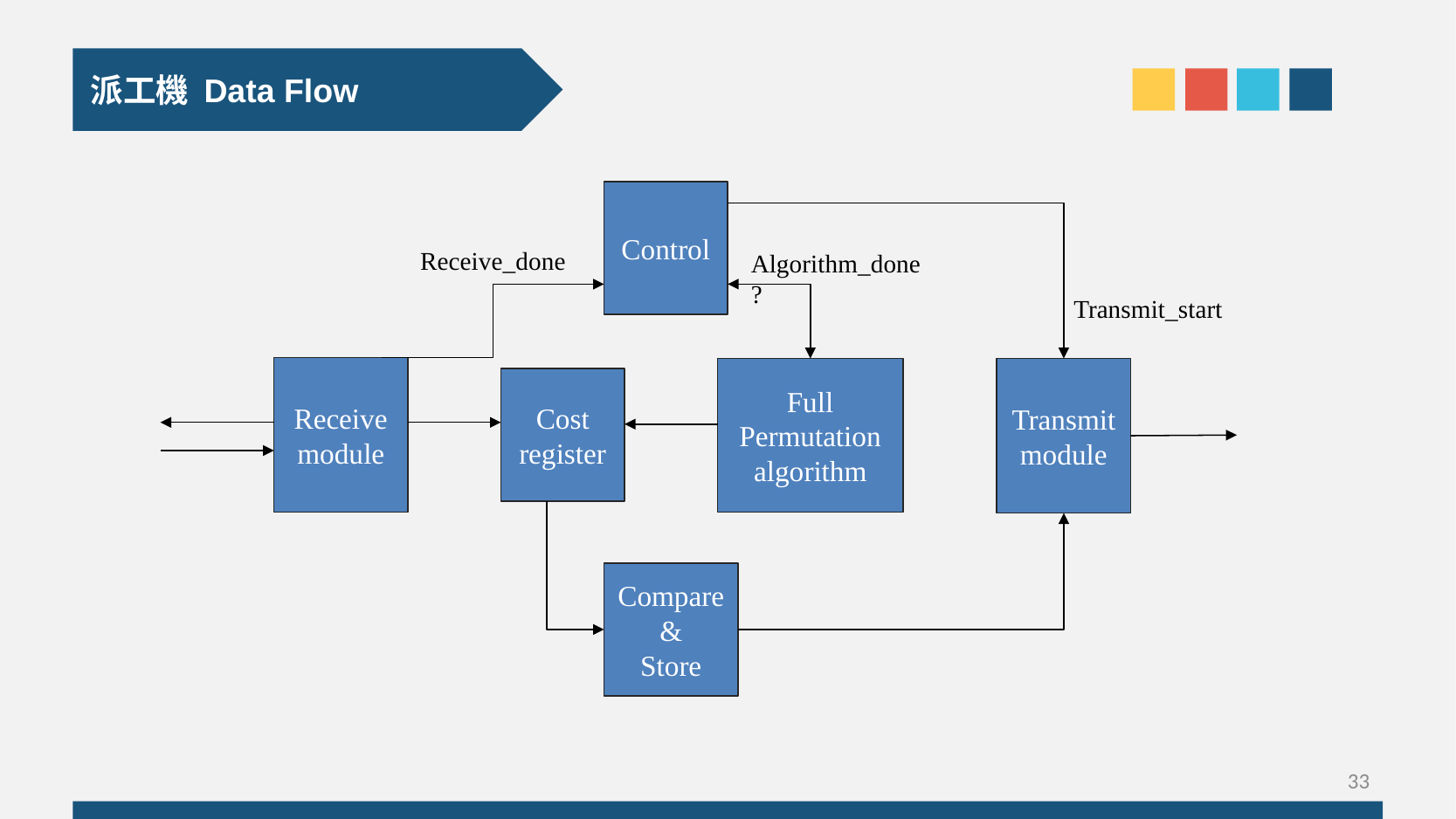

派工機 Data Flow

Control
Receive_done
Algorithm_done ?
Transmit_start
Receive
module
Full
Permutation
algorithm
Transmit
module
Cost
register
Compare
&
Store
33